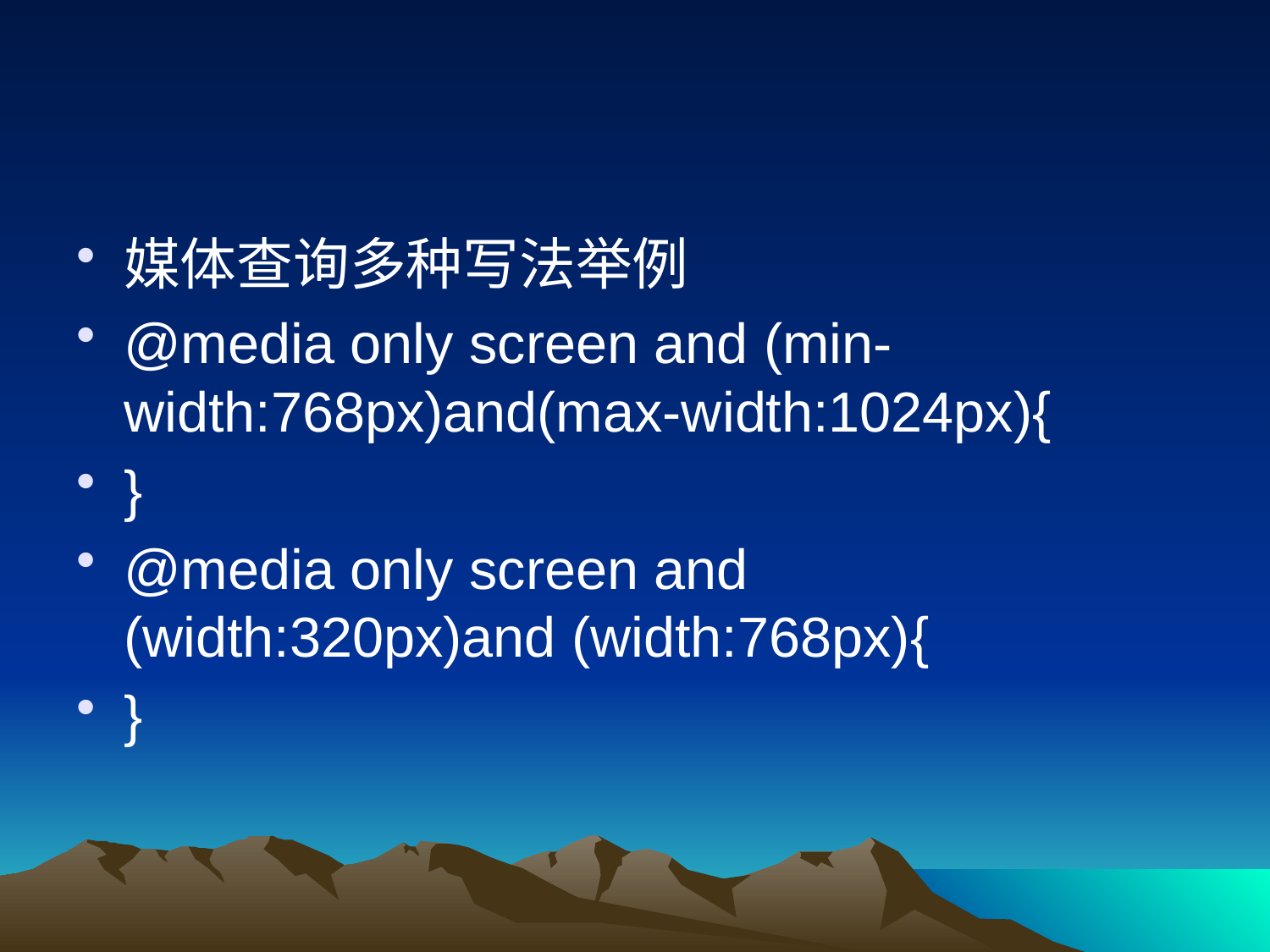

#
媒体查询多种写法举例
@media only screen and (min-width:768px)and(max-width:1024px){
}
@media only screen and (width:320px)and (width:768px){
}